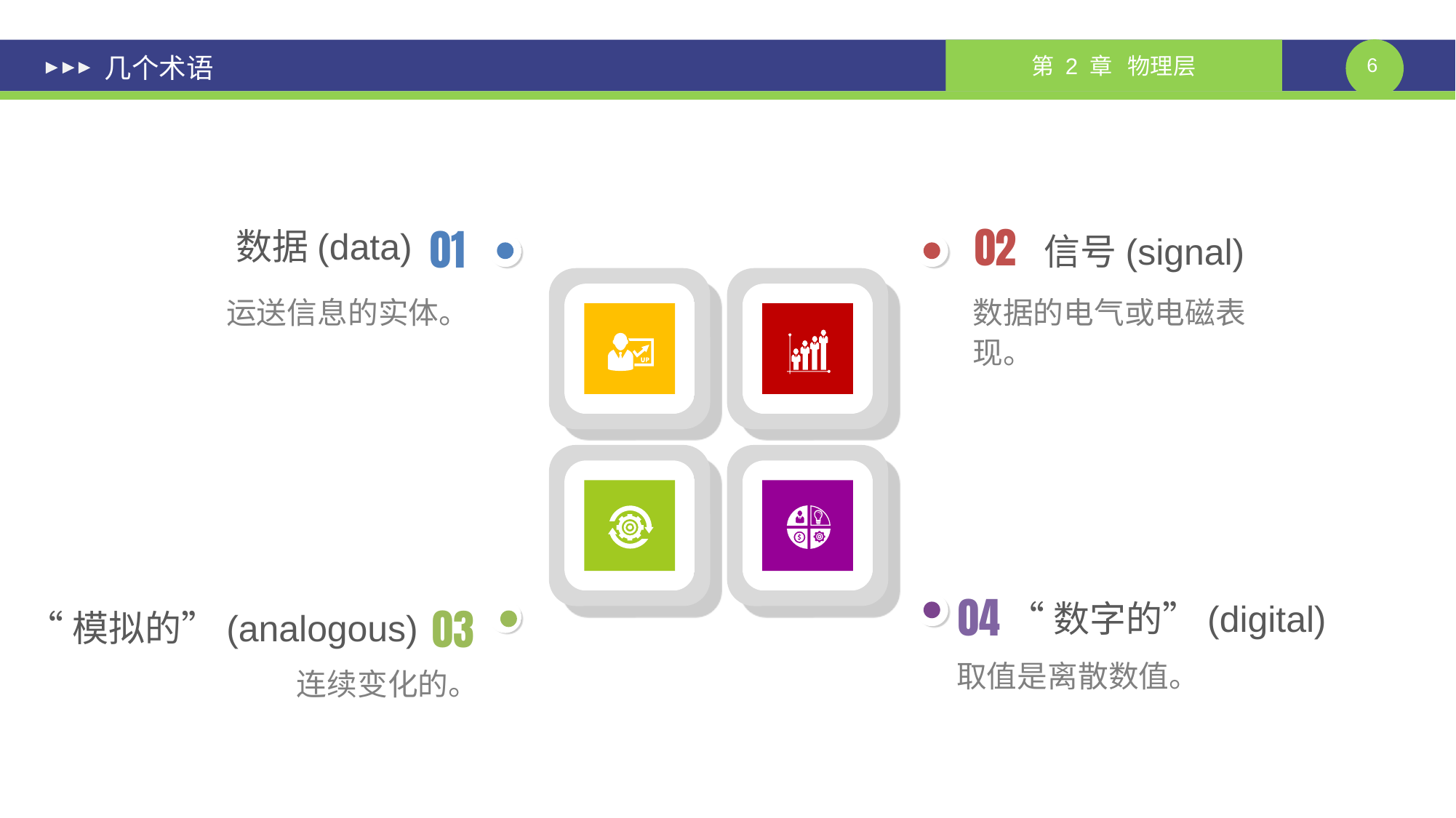

# 几个术语
02
数据(data)
01
信号(signal)

运送信息的实体。
数据的电气或电磁表现。
04
“数字的”(digital)
03
“模拟的”(analogous)
取值是离散数值。
连续变化的。